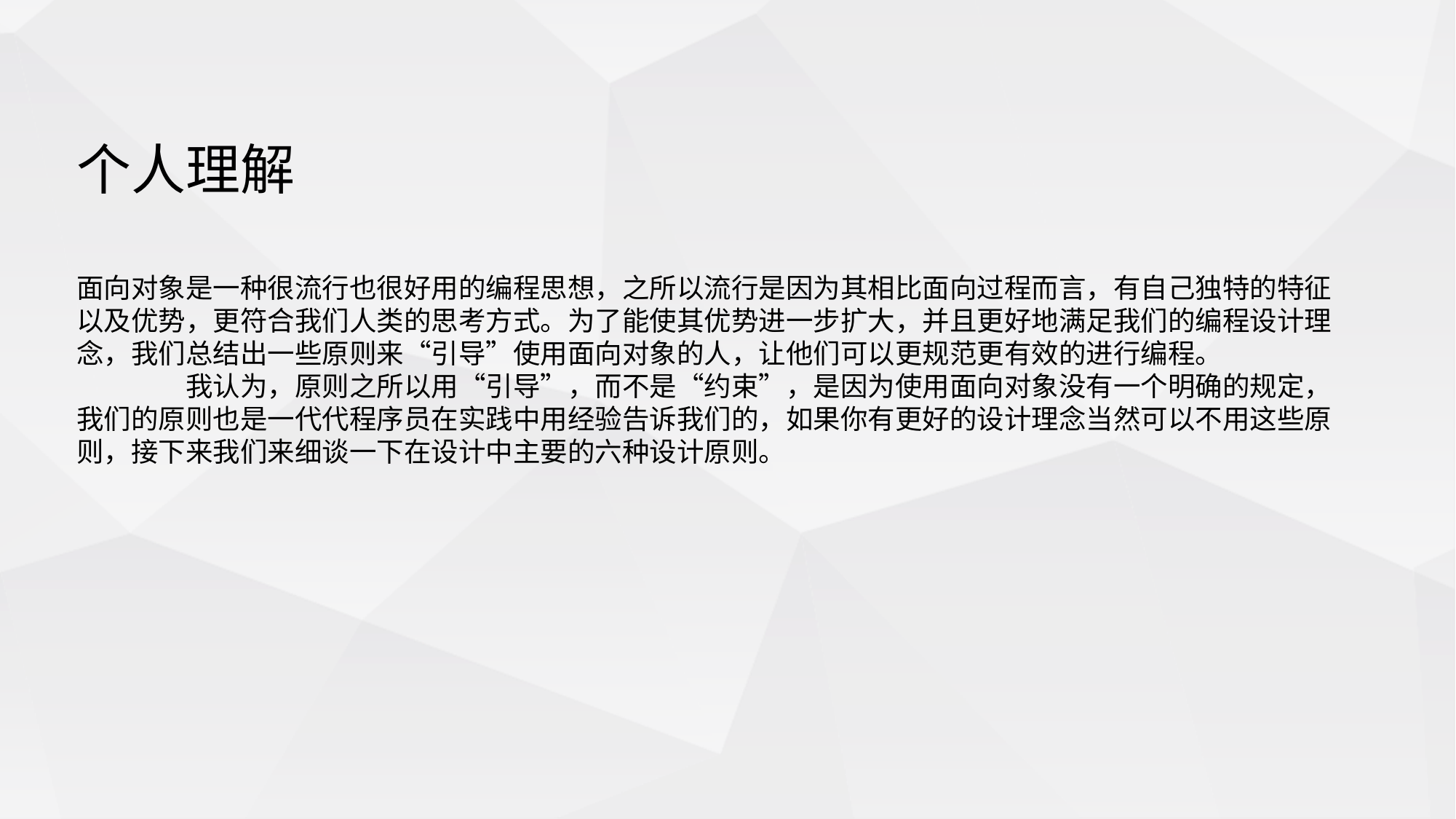

个人理解
面向对象是一种很流行也很好用的编程思想，之所以流行是因为其相比面向过程而言，有自己独特的特征以及优势，更符合我们人类的思考方式。为了能使其优势进一步扩大，并且更好地满足我们的编程设计理念，我们总结出一些原则来“引导”使用面向对象的人，让他们可以更规范更有效的进行编程。
	我认为，原则之所以用“引导”，而不是“约束”，是因为使用面向对象没有一个明确的规定，我们的原则也是一代代程序员在实践中用经验告诉我们的，如果你有更好的设计理念当然可以不用这些原则，接下来我们来细谈一下在设计中主要的六种设计原则。